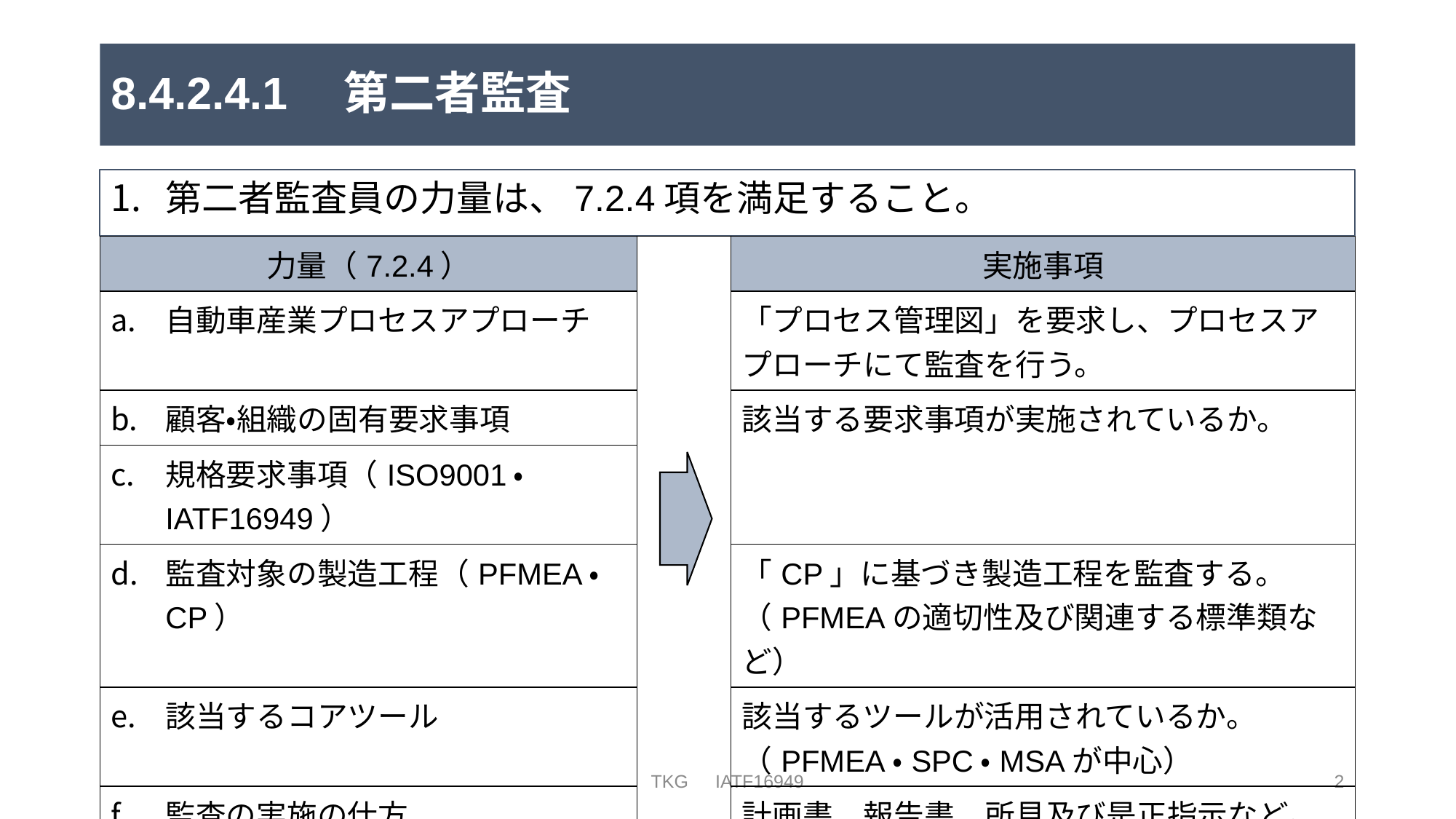

# 8.4.2.4.1　第二者監査
第二者監査員の力量は、7.2.4項を満足すること。
| 力量（7.2.4） |  | 実施事項 |
| --- | --- | --- |
| 自動車産業プロセスアプローチ |  | 「プロセス管理図」を要求し、プロセスアプローチにて監査を行う。 |
| 顧客・組織の固有要求事項 |  | 該当する要求事項が実施されているか。 |
| 規格要求事項（ISO9001・IATF16949） |  |  |
| 監査対象の製造工程（PFMEA・CP） |  | 「CP」に基づき製造工程を監査する。（PFMEAの適切性及び関連する標準類など） |
| 該当するコアツール |  | 該当するツールが活用されているか。（PFMEA・SPC・MSAが中心） |
| 監査の実施の仕方 |  | 計画書、報告書、所見及び是正指示など。 |

TKG　IATF16949
2